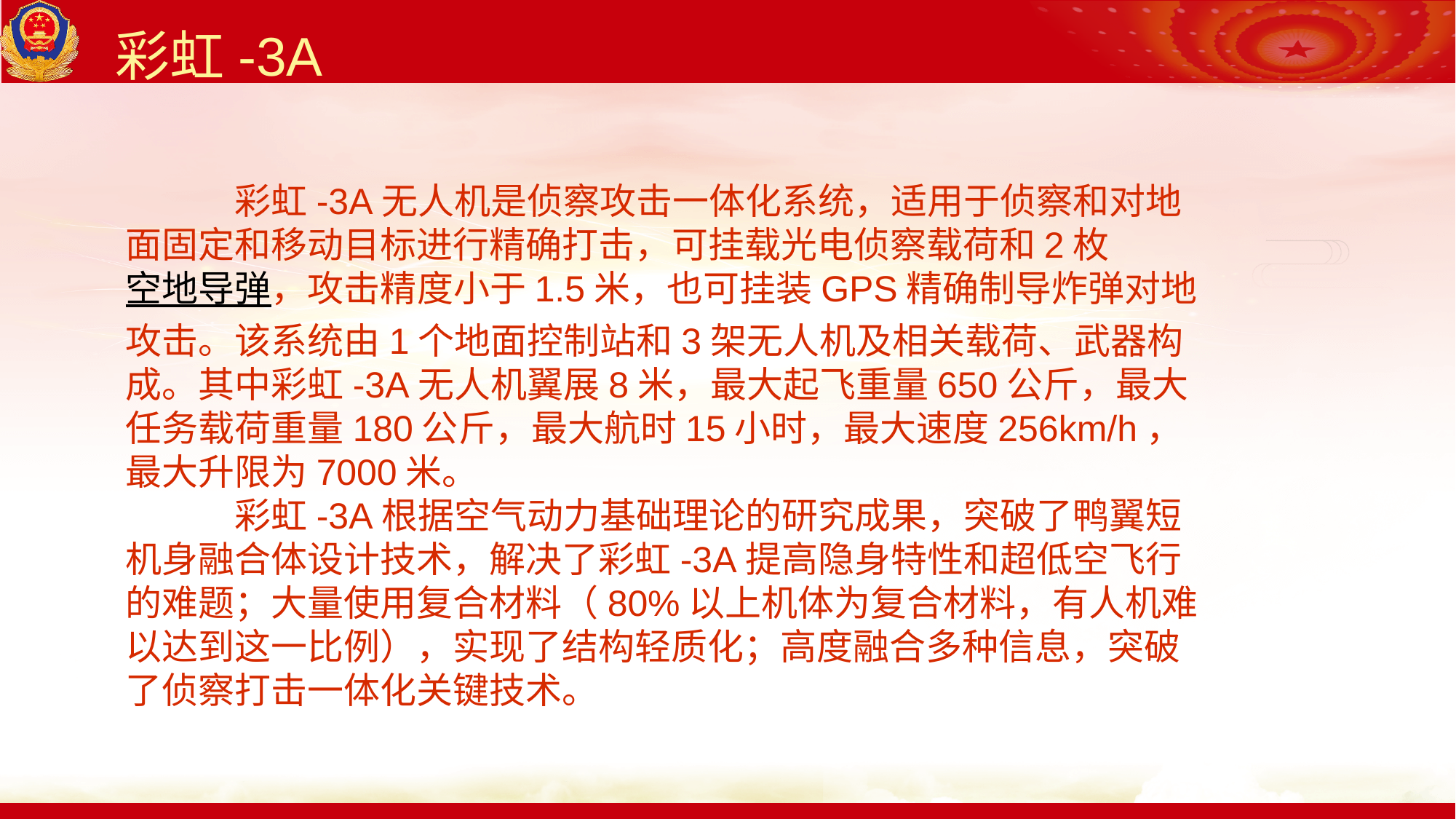

彩虹-3A
	彩虹-3A无人机是侦察攻击一体化系统，适用于侦察和对地面固定和移动目标进行精确打击，可挂载光电侦察载荷和2枚空地导弹，攻击精度小于1.5米，也可挂装GPS精确制导炸弹对地攻击。该系统由1个地面控制站和3架无人机及相关载荷、武器构成。其中彩虹-3A无人机翼展8米，最大起飞重量650公斤，最大任务载荷重量180公斤，最大航时15小时，最大速度256km/h，最大升限为7000米。
	彩虹-3A根据空气动力基础理论的研究成果，突破了鸭翼短机身融合体设计技术，解决了彩虹-3A提高隐身特性和超低空飞行的难题；大量使用复合材料（80%以上机体为复合材料，有人机难以达到这一比例），实现了结构轻质化；高度融合多种信息，突破了侦察打击一体化关键技术。